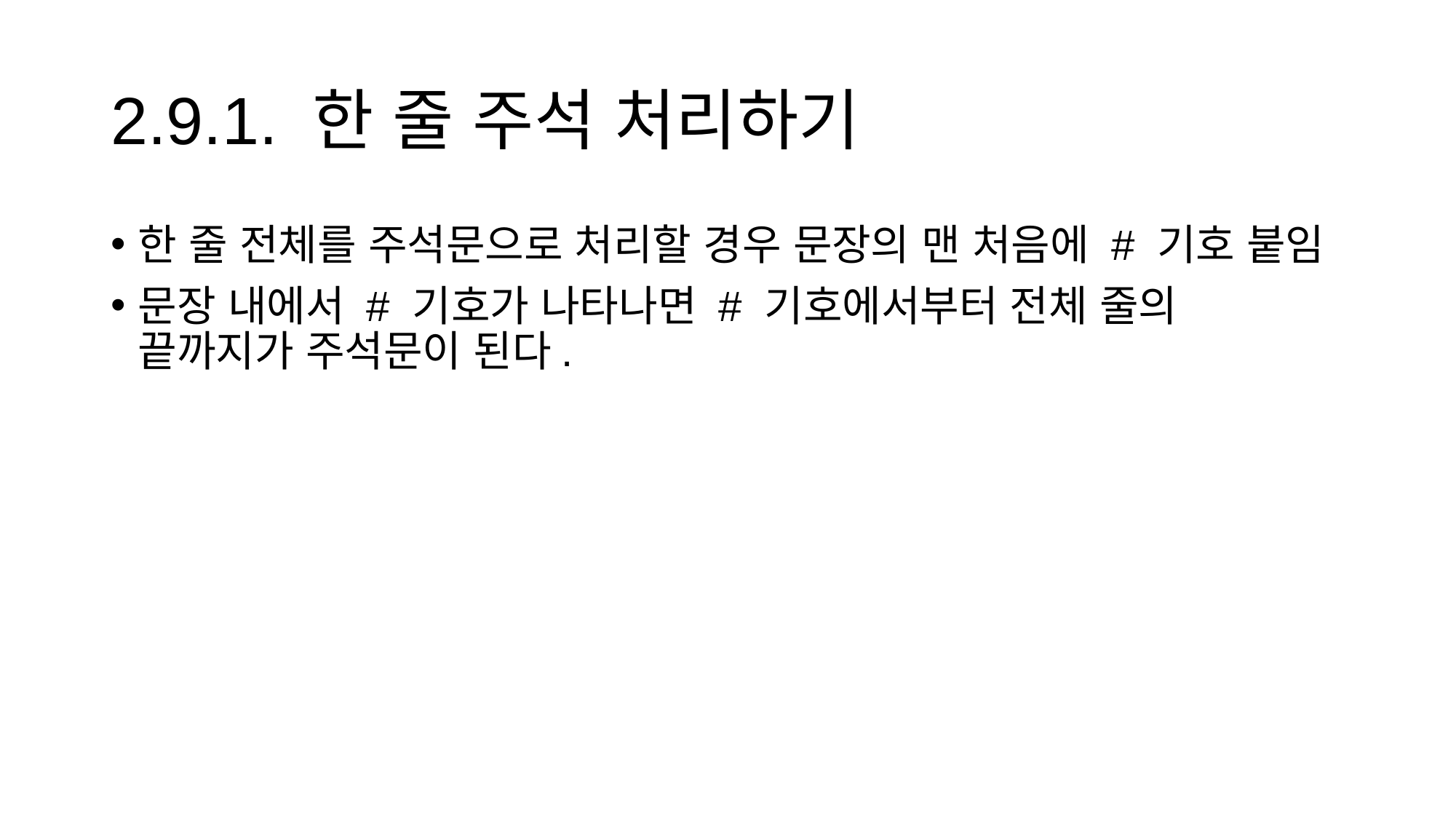

# 2.9.1. 한 줄 주석 처리하기
한 줄 전체를 주석문으로 처리할 경우 문장의 맨 처음에 # 기호 붙임
문장 내에서 # 기호가 나타나면 # 기호에서부터 전체 줄의 끝까지가 주석문이 된다.